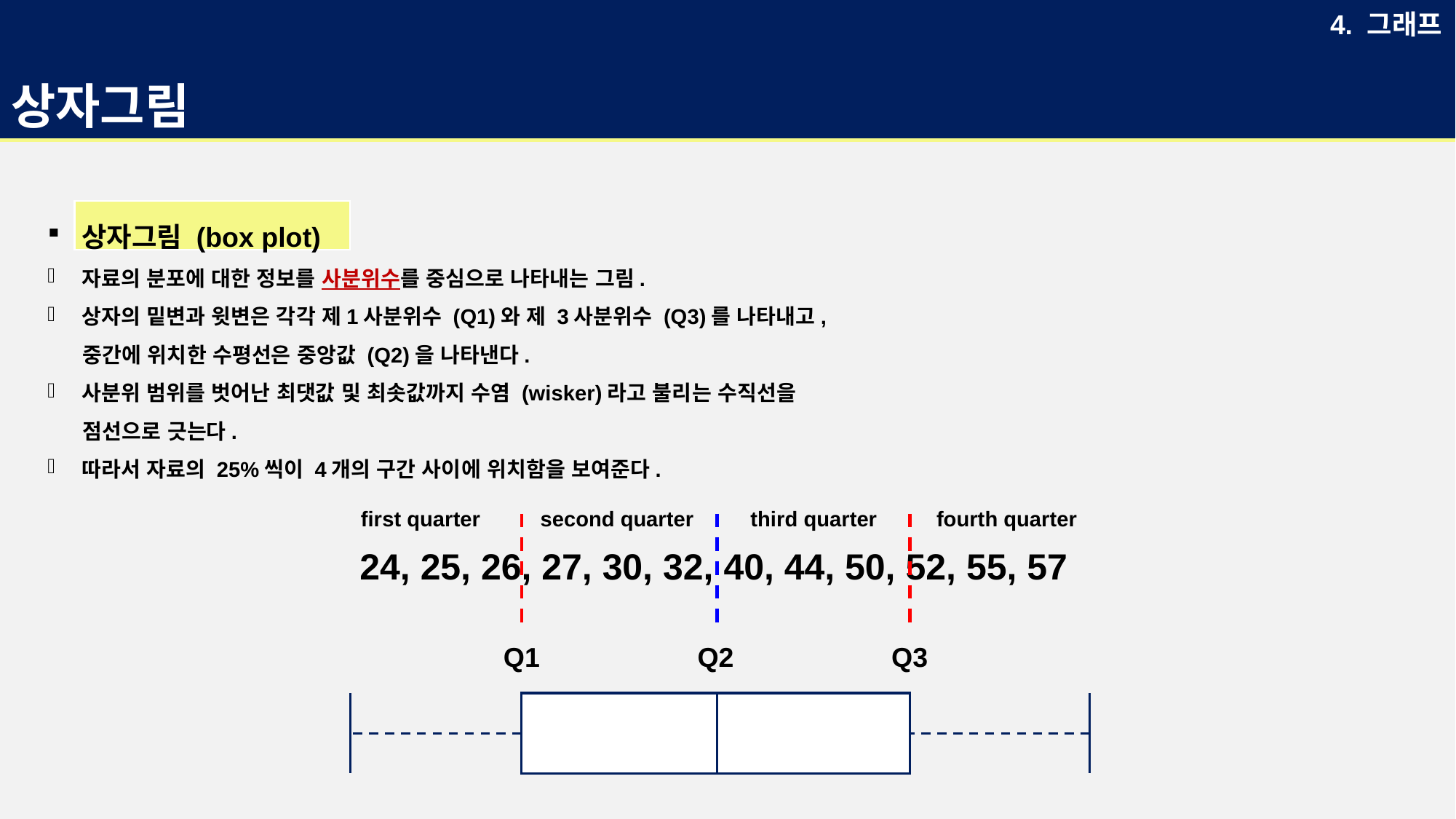

# 상자그림
4. 그래프
상자그림 (box plot)
자료의 분포에 대한 정보를 사분위수를 중심으로 나타내는 그림.
상자의 밑변과 윗변은 각각 제1사분위수 (Q1)와 제 3사분위수 (Q3)를 나타내고,
     중간에 위치한 수평선은 중앙값 (Q2)을 나타낸다.
사분위 범위를 벗어난 최댓값 및 최솟값까지 수염 (wisker)라고 불리는 수직선을
     점선으로 긋는다.
따라서 자료의 25%씩이 4개의 구간 사이에 위치함을 보여준다.

first quarter
second quarter
third quarter
fourth quarter
24, 25, 26, 27, 30, 32, 40, 44, 50, 52, 55, 57
Q1
Q2
Q3